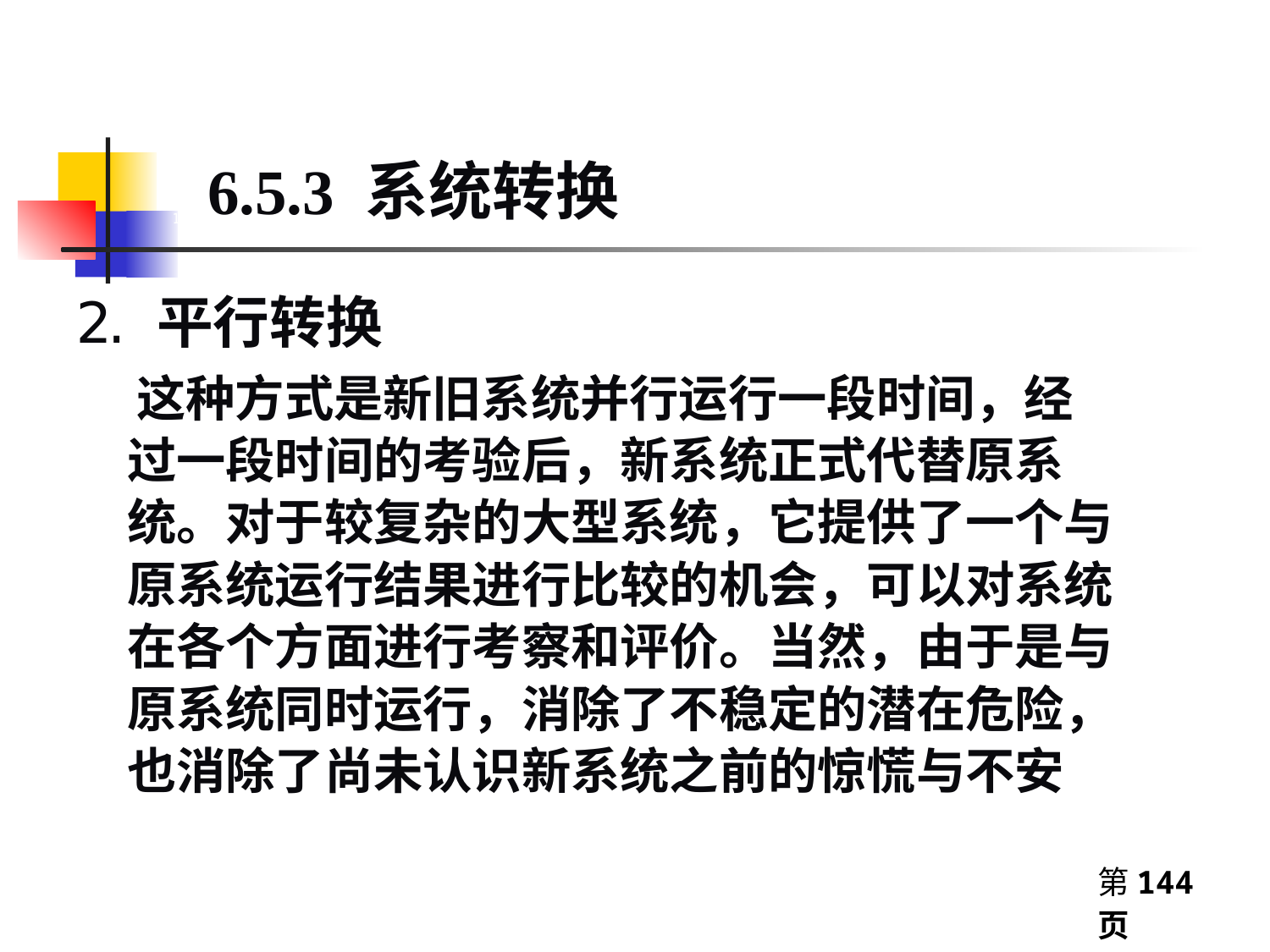

# 1.5.4MIS的结构
6.5.3 系统转换
2. 平行转换
  这种方式是新旧系统并行运行一段时间，经过一段时间的考验后，新系统正式代替原系统。对于较复杂的大型系统，它提供了一个与原系统运行结果进行比较的机会，可以对系统在各个方面进行考察和评价。当然，由于是与原系统同时运行，消除了不稳定的潜在危险，也消除了尚未认识新系统之前的惊慌与不安